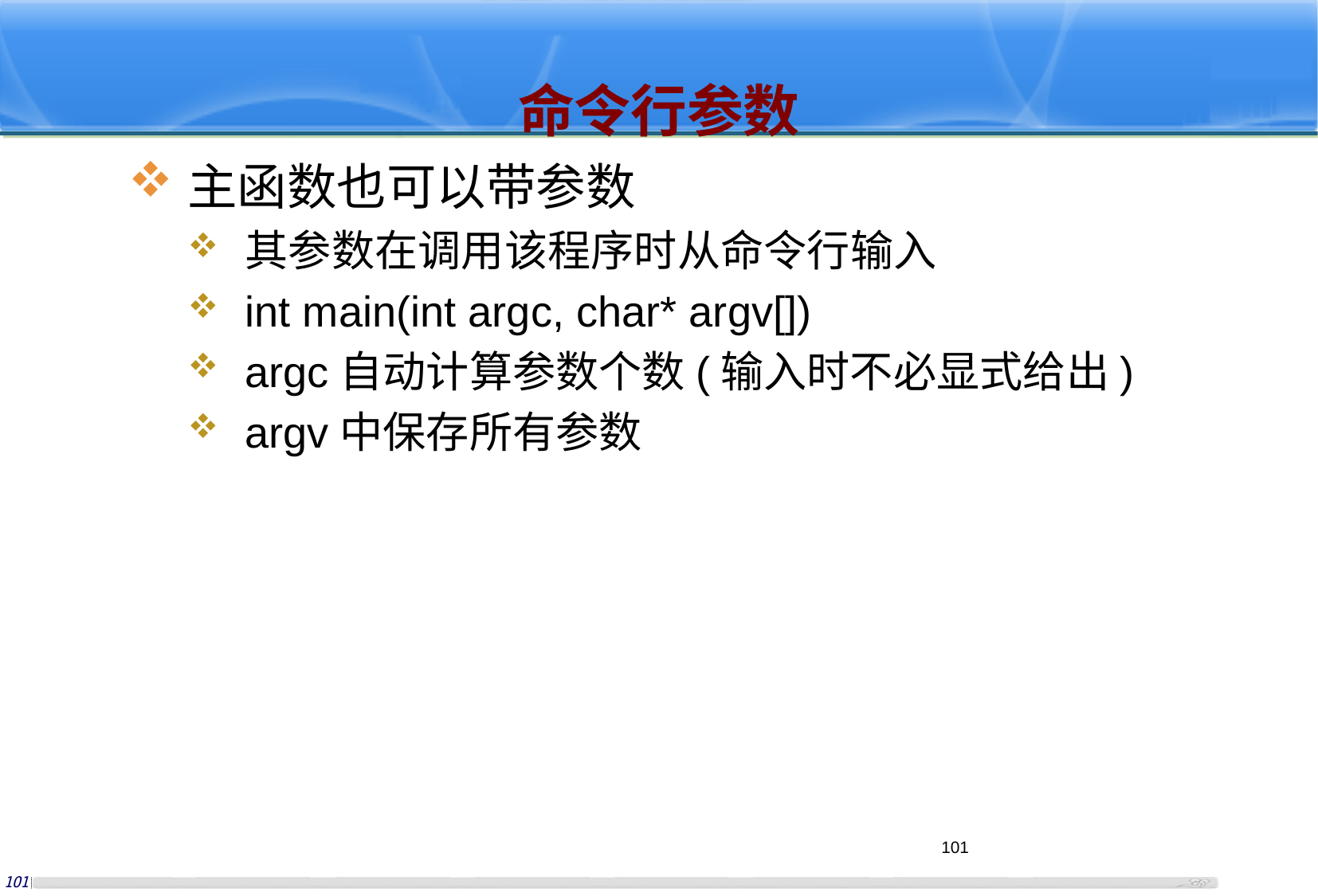

# 命令行参数
主函数也可以带参数
其参数在调用该程序时从命令行输入
int main(int argc, char* argv[])
argc自动计算参数个数(输入时不必显式给出)
argv中保存所有参数

101